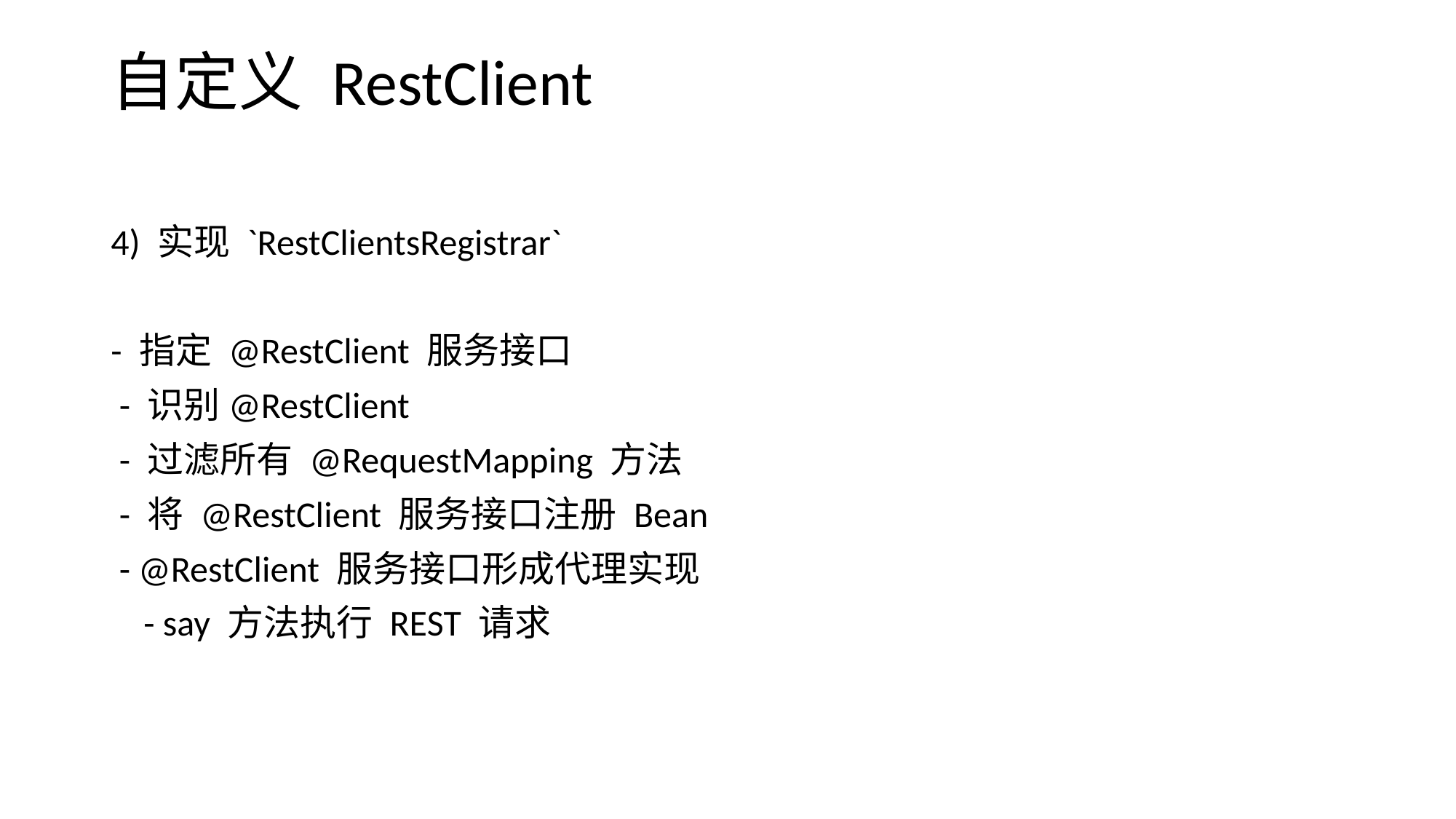

# 自定义 RestClient
4) 实现 `RestClientsRegistrar`

- 指定 @RestClient 服务接口
 - 识别@RestClient
 - 过滤所有 @RequestMapping 方法
 - 将 @RestClient 服务接口注册 Bean
 - @RestClient 服务接口形成代理实现
    - say 方法执行 REST 请求